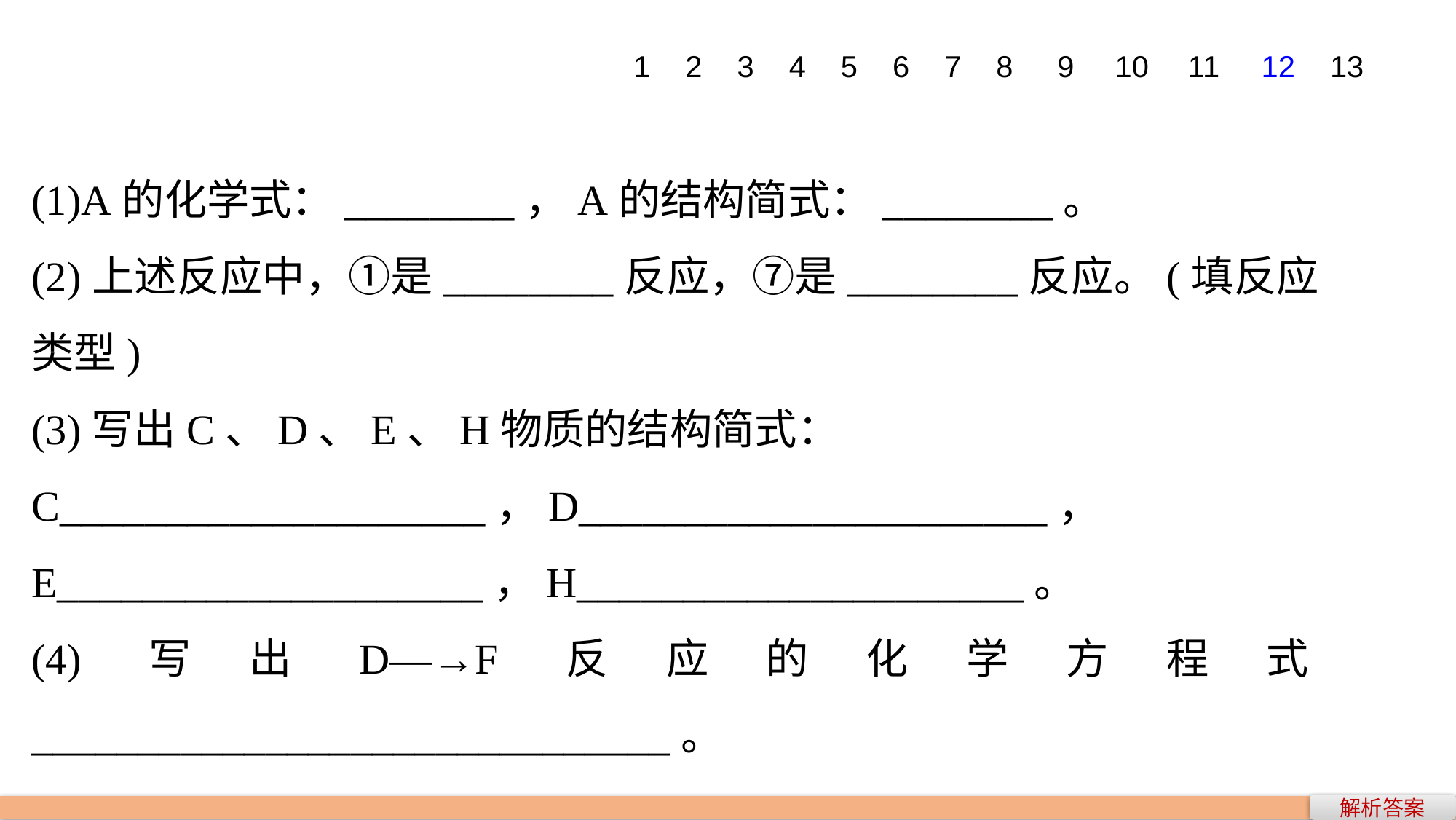

1
2
3
4
5
6
7
8
9
10
11
12
13
(1)A的化学式：________，A的结构简式：________。
(2)上述反应中，①是________反应，⑦是________反应。(填反应类型)
(3)写出C、D、E、H物质的结构简式：
C____________________，D______________________，
E____________________，H_____________________。
(4)写出D―→F反应的化学方程式______________________________。
解析答案